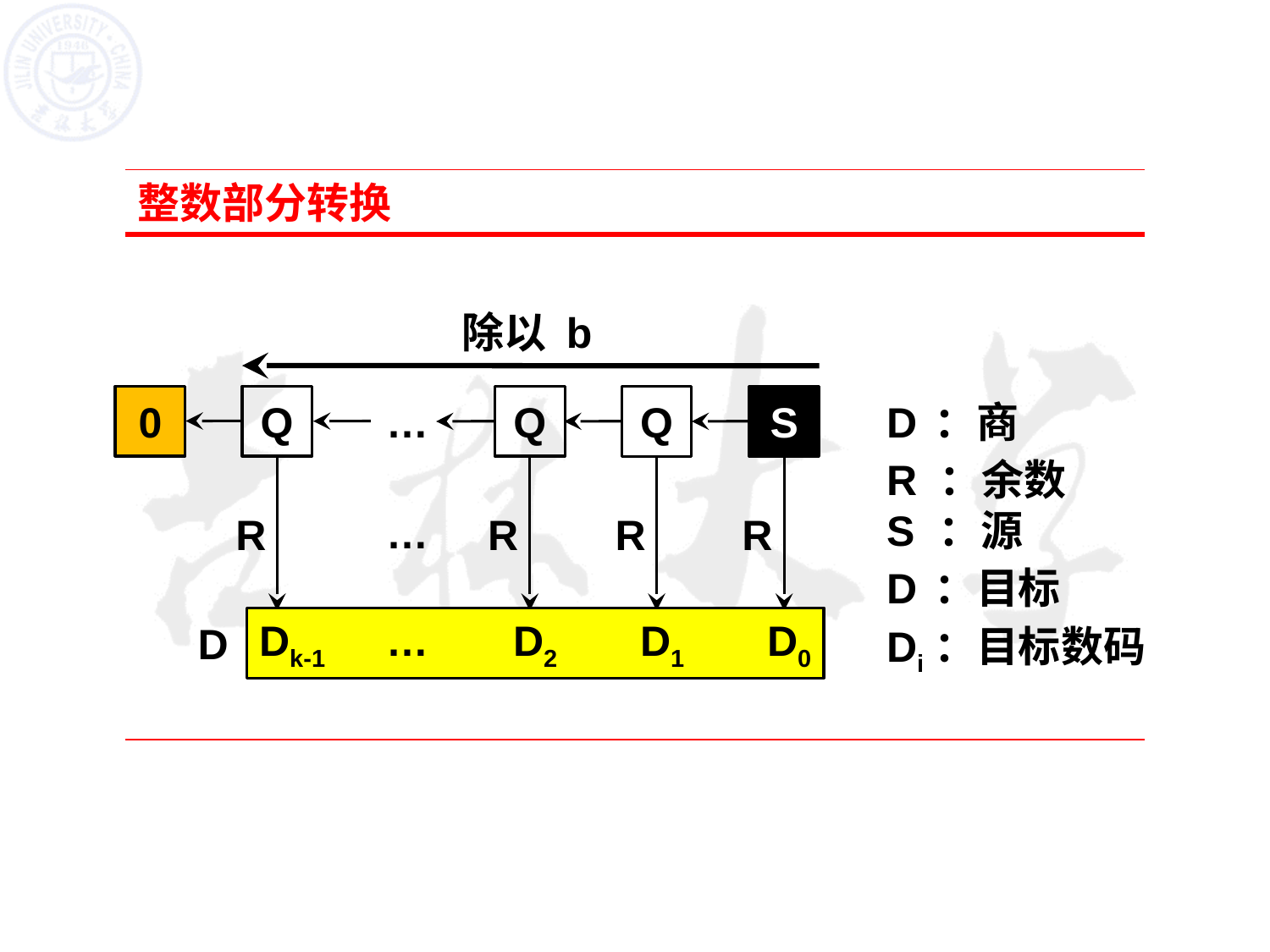

整数部分转换
除以 b
0
Q
Q
S
Q
Dk-1	…	D2	D1	D0
…
R
R
R
R
D
…
D ：商
R ：余数
S  ：源
D ：目标
Di：目标数码